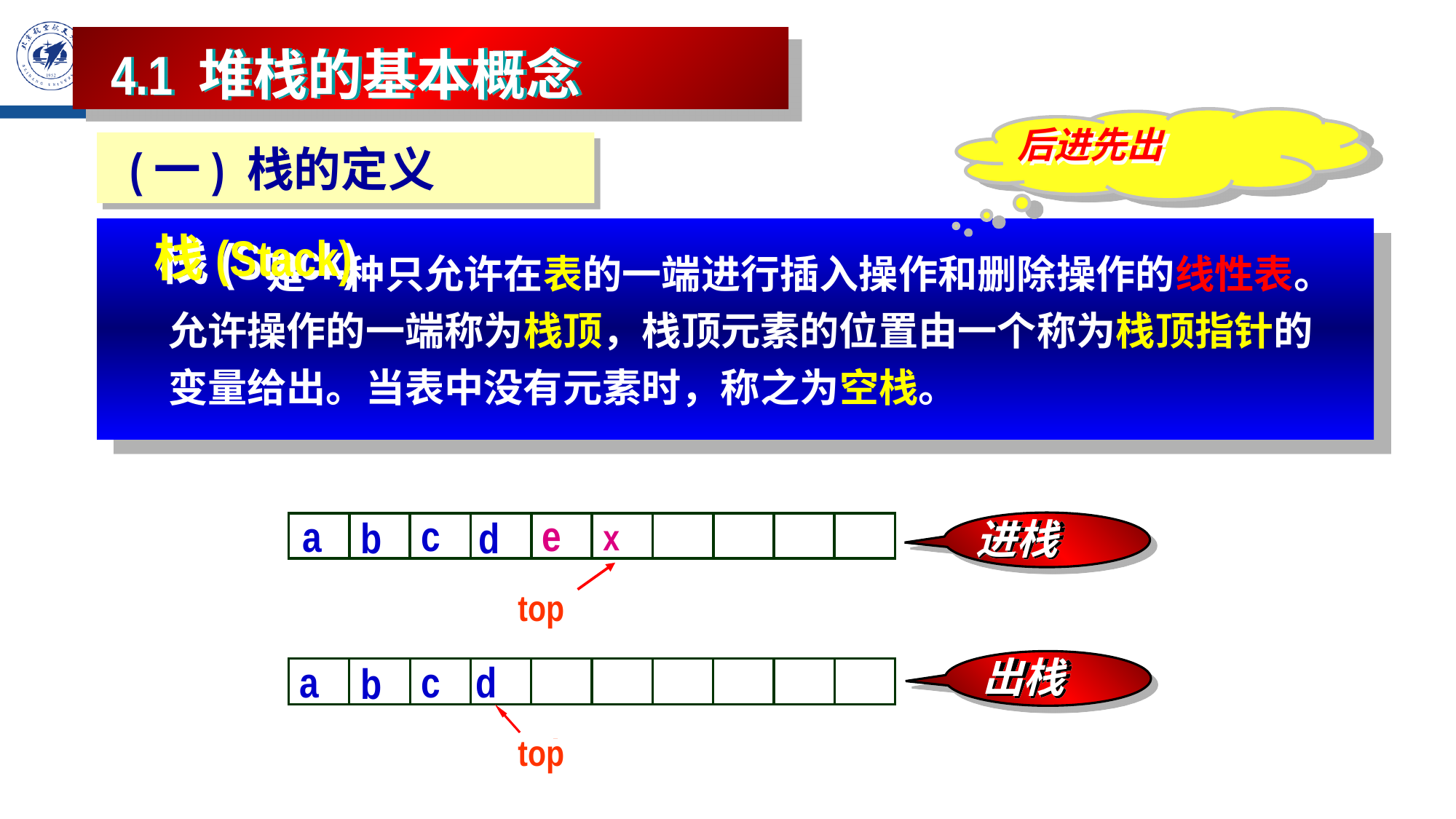

4.1 堆栈的基本概念

后进先出

(一) 栈的定义

栈(Stack)
          是一种只允许在表的一端进行插入操作和删除操作的线性表。允许操作的一端称为栈顶，栈顶元素的位置由一个称为栈顶指针的变量给出。当表中没有元素时，称之为空栈。
e
c
a
b
d
进栈

x

top
出栈

a
c
d
e
b

top